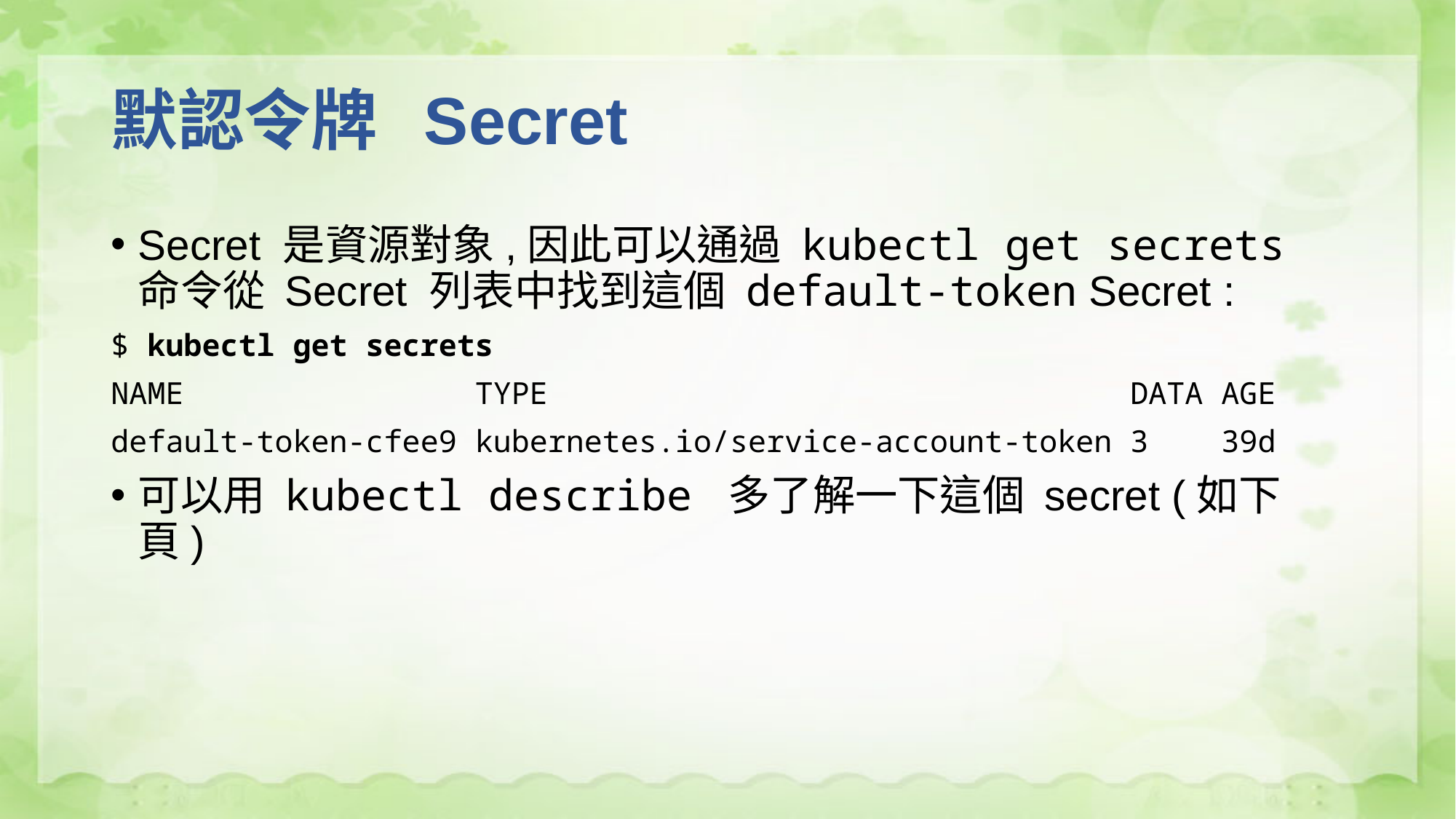

# 默認令牌  Secret
Secret 是資源對象,因此可以通過 kubectl get secrets 命令從 Secret 列表中找到這個 default-token Secret :
$ kubectl get secrets
NAME                TYPE                                DATA AGE
default-token-cfee9 kubernetes.io/service-account-token 3    39d
可以用 kubectl describe 多了解一下這個 secret (如下頁)